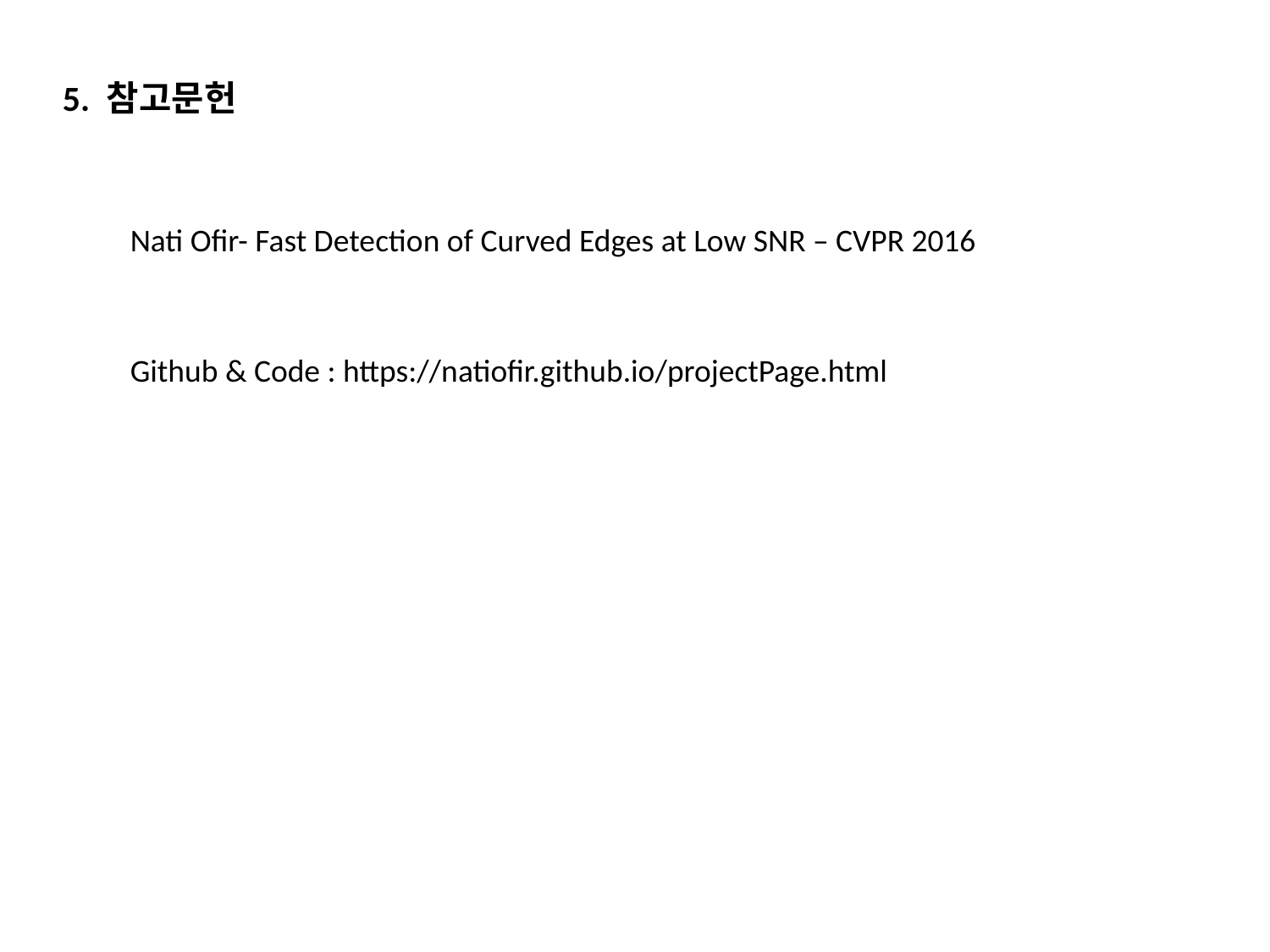

5. 참고문헌
Nati Ofir- Fast Detection of Curved Edges at Low SNR – CVPR 2016

Github & Code : https://natiofir.github.io/projectPage.html